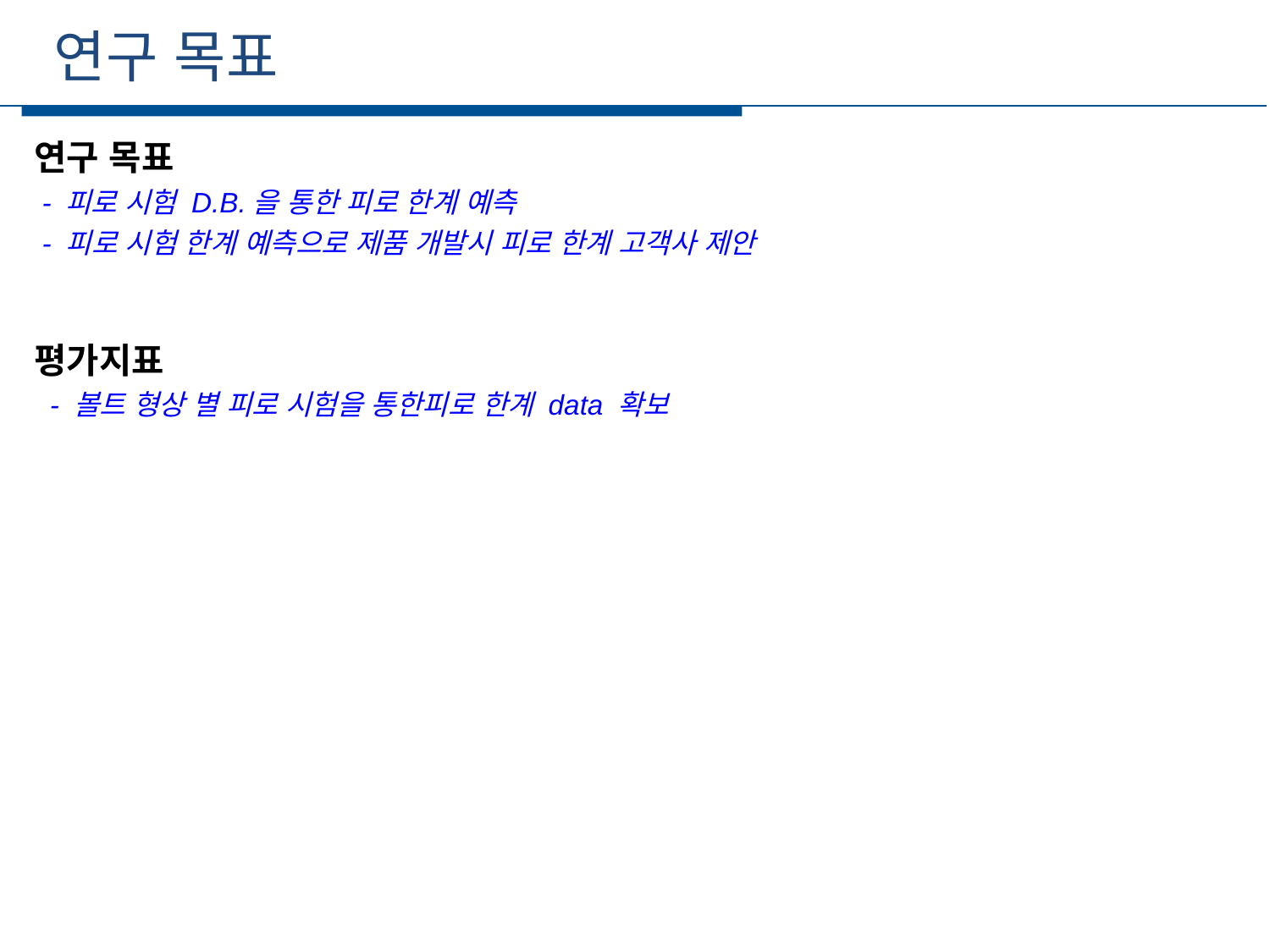

연구 목표
세부일정

연구 목표
 - 피로 시험 D.B.을 통한 피로 한계 예측
 - 피로 시험 한계 예측으로 제품 개발시 피로 한계 고객사 제안

평가지표
  - 볼트 형상 별 피로 시험을 통한피로 한계 data 확보